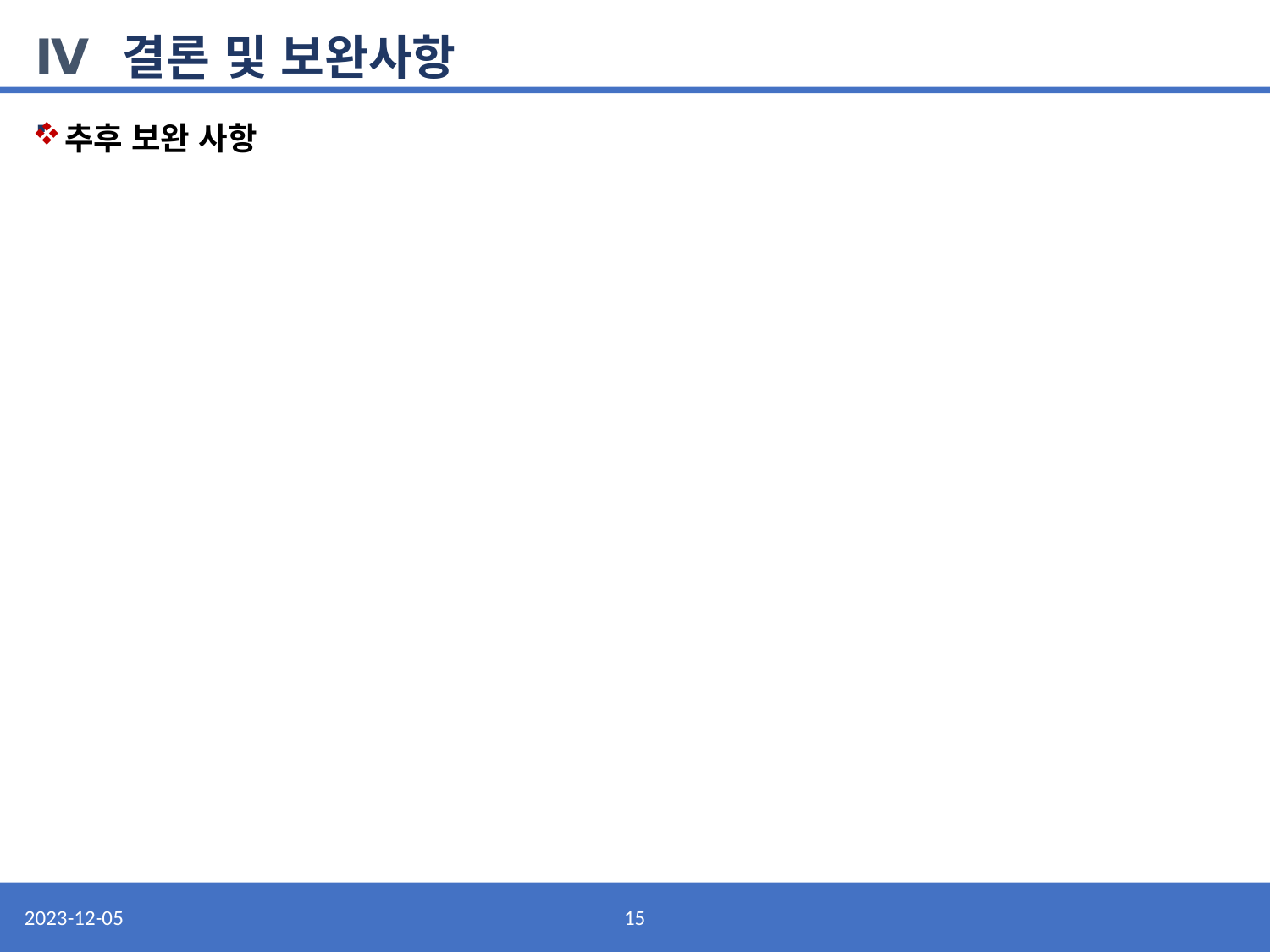

Ⅳ.
결론 및 보완사항
추후 보완 사항
2023-12-05
15